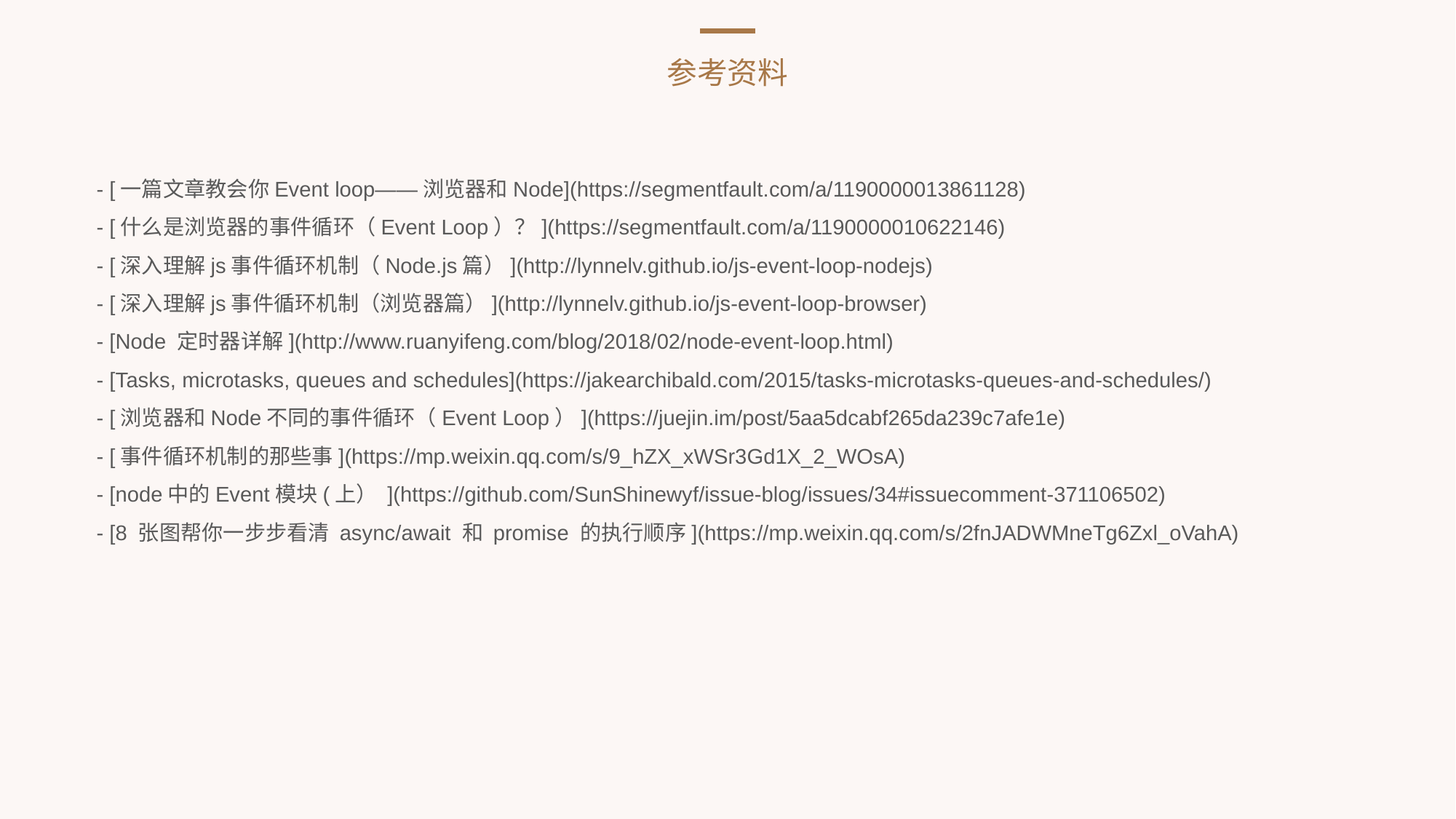

参考资料
- [一篇文章教会你Event loop——浏览器和Node](https://segmentfault.com/a/1190000013861128)
- [什么是浏览器的事件循环（Event Loop）？](https://segmentfault.com/a/1190000010622146)
- [深入理解js事件循环机制（Node.js篇）](http://lynnelv.github.io/js-event-loop-nodejs)
- [深入理解js事件循环机制（浏览器篇）](http://lynnelv.github.io/js-event-loop-browser)
- [Node 定时器详解](http://www.ruanyifeng.com/blog/2018/02/node-event-loop.html)
- [Tasks, microtasks, queues and schedules](https://jakearchibald.com/2015/tasks-microtasks-queues-and-schedules/)
- [浏览器和Node不同的事件循环（Event Loop）](https://juejin.im/post/5aa5dcabf265da239c7afe1e)
- [事件循环机制的那些事](https://mp.weixin.qq.com/s/9_hZX_xWSr3Gd1X_2_WOsA)
- [node中的Event模块(上） ](https://github.com/SunShinewyf/issue-blog/issues/34#issuecomment-371106502)
- [8 张图帮你一步步看清 async/await 和 promise 的执行顺序](https://mp.weixin.qq.com/s/2fnJADWMneTg6Zxl_oVahA)